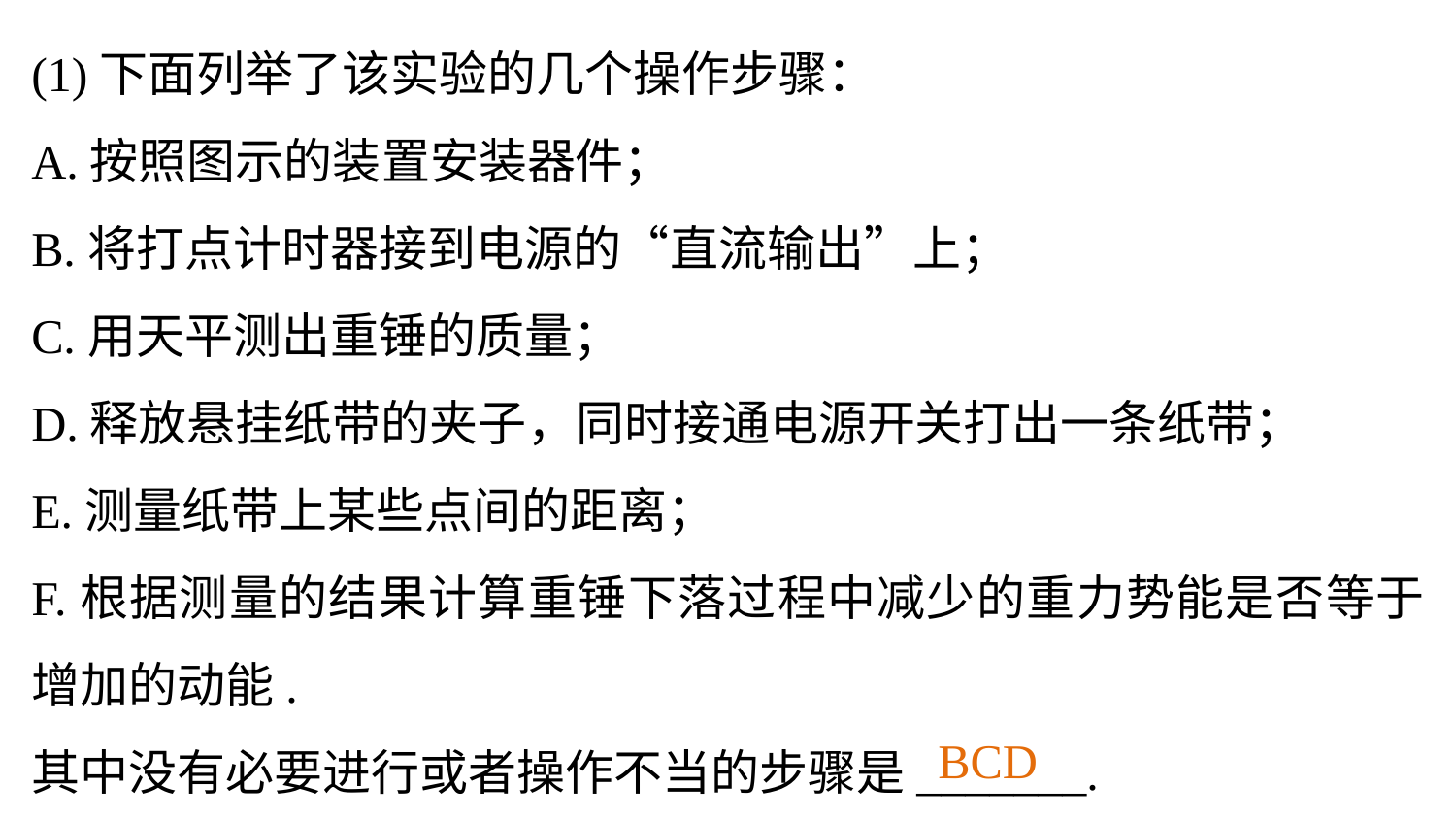

(1)下面列举了该实验的几个操作步骤：
A.按照图示的装置安装器件；
B.将打点计时器接到电源的“直流输出”上；
C.用天平测出重锤的质量；
D.释放悬挂纸带的夹子，同时接通电源开关打出一条纸带；
E.测量纸带上某些点间的距离；
F.根据测量的结果计算重锤下落过程中减少的重力势能是否等于增加的动能.
其中没有必要进行或者操作不当的步骤是_______.
BCD